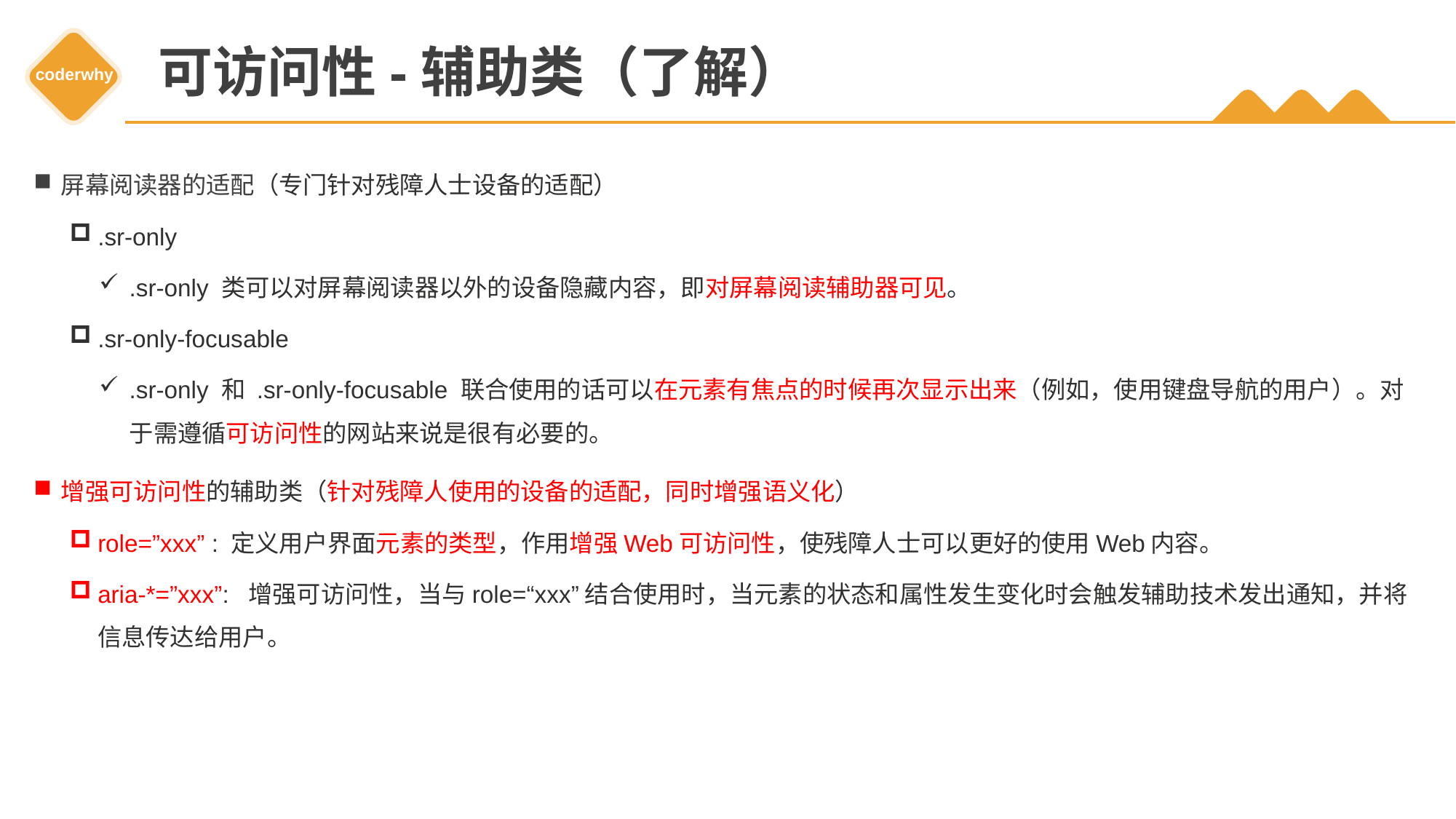

# 可访问性-辅助类（了解）
屏幕阅读器的适配（专门针对残障人士设备的适配）
.sr-only
.sr-only 类可以对屏幕阅读器以外的设备隐藏内容，即对屏幕阅读辅助器可见。
.sr-only-focusable
.sr-only 和 .sr-only-focusable 联合使用的话可以在元素有焦点的时候再次显示出来（例如，使用键盘导航的用户）。对于需遵循可访问性的网站来说是很有必要的。
增强可访问性的辅助类（针对残障人使用的设备的适配，同时增强语义化）
role=”xxx” : 定义用户界面元素的类型，作用增强Web可访问性，使残障人士可以更好的使用Web内容。
aria-*=”xxx”:  增强可访问性，当与role=“xxx”结合使用时，当元素的状态和属性发生变化时会触发辅助技术发出通知，并将信息传达给用户。